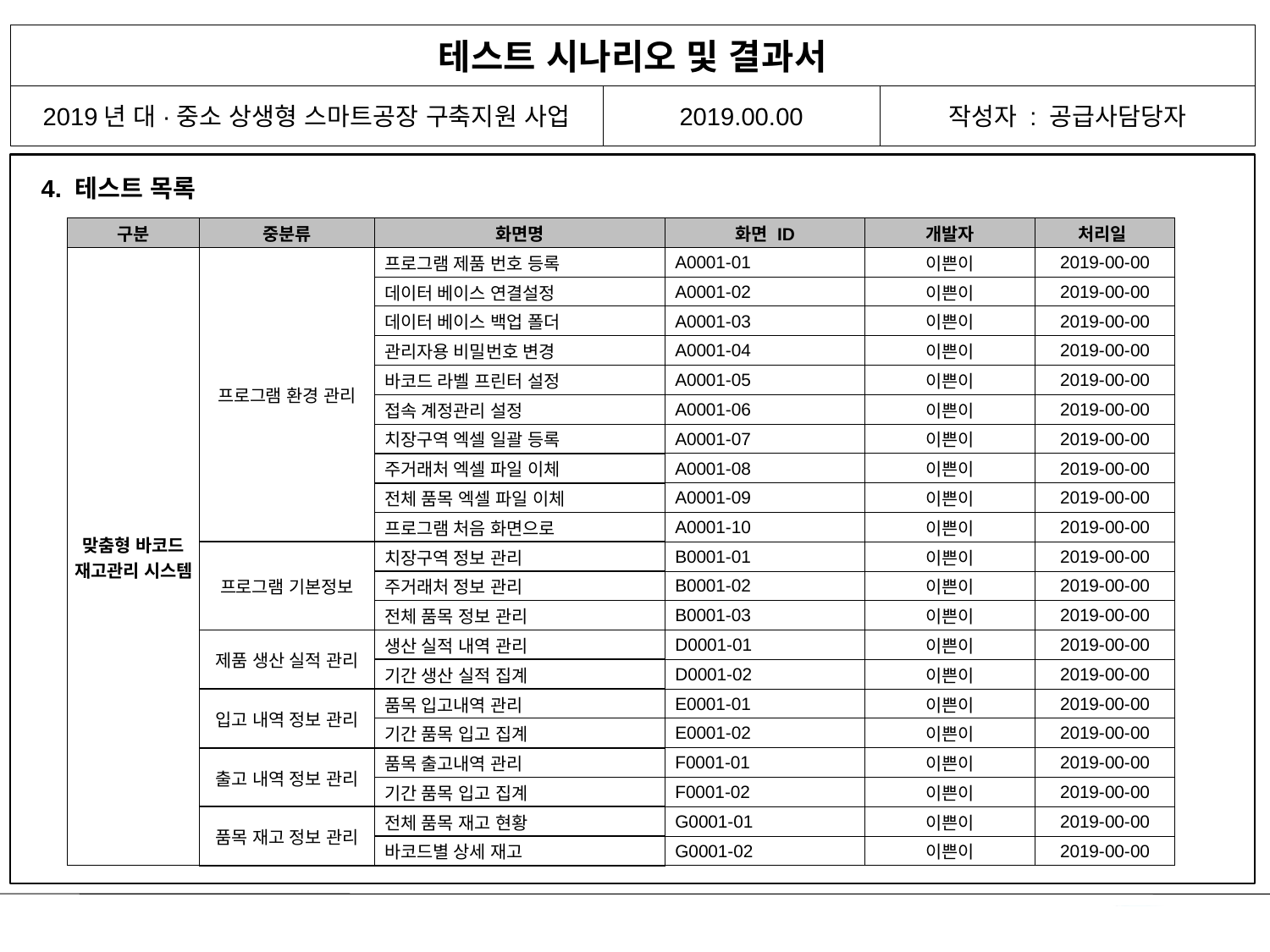

테스트 시나리오 및 결과서
2019년 대·중소 상생형 스마트공장 구축지원 사업
2019.00.00
작성자 : 공급사담당자

4. 테스트 목록
| 구분 | 중분류 | 화면명 | 화면 ID | 개발자 | 처리일 |
| --- | --- | --- | --- | --- | --- |
| 맞춤형 바코드 재고관리 시스템 | 프로그램 환경 관리 | 프로그램 제품 번호 등록 | A0001-01 | 이쁜이 | 2019-00-00 |
|  |  | 데이터 베이스 연결설정 | A0001-02 | 이쁜이 | 2019-00-00 |
|  |  | 데이터 베이스 백업 폴더 | A0001-03 | 이쁜이 | 2019-00-00 |
|  |  | 관리자용 비밀번호 변경 | A0001-04 | 이쁜이 | 2019-00-00 |
|  |  | 바코드 라벨 프린터 설정 | A0001-05 | 이쁜이 | 2019-00-00 |
|  |  | 접속 계정관리 설정 | A0001-06 | 이쁜이 | 2019-00-00 |
|  |  | 치장구역 엑셀 일괄 등록 | A0001-07 | 이쁜이 | 2019-00-00 |
|  |  | 주거래처 엑셀 파일 이체 | A0001-08 | 이쁜이 | 2019-00-00 |
|  |  | 전체 품목 엑셀 파일 이체 | A0001-09 | 이쁜이 | 2019-00-00 |
|  |  | 프로그램 처음 화면으로 | A0001-10 | 이쁜이 | 2019-00-00 |
|  | 프로그램 기본정보 | 치장구역 정보 관리 | B0001-01 | 이쁜이 | 2019-00-00 |
|  |  | 주거래처 정보 관리 | B0001-02 | 이쁜이 | 2019-00-00 |
|  |  | 전체 품목 정보 관리 | B0001-03 | 이쁜이 | 2019-00-00 |
|  | 제품 생산 실적 관리 | 생산 실적 내역 관리 | D0001-01 | 이쁜이 | 2019-00-00 |
|  |  | 기간 생산 실적 집계 | D0001-02 | 이쁜이 | 2019-00-00 |
|  | 입고 내역 정보 관리 | 품목 입고내역 관리 | E0001-01 | 이쁜이 | 2019-00-00 |
|  |  | 기간 품목 입고 집계 | E0001-02 | 이쁜이 | 2019-00-00 |
|  | 출고 내역 정보 관리 | 품목 출고내역 관리 | F0001-01 | 이쁜이 | 2019-00-00 |
|  |  | 기간 품목 입고 집계 | F0001-02 | 이쁜이 | 2019-00-00 |
|  | 품목 재고 정보 관리 | 전체 품목 재고 현황 | G0001-01 | 이쁜이 | 2019-00-00 |
|  |  | 바코드별 상세 재고 | G0001-02 | 이쁜이 | 2019-00-00 |